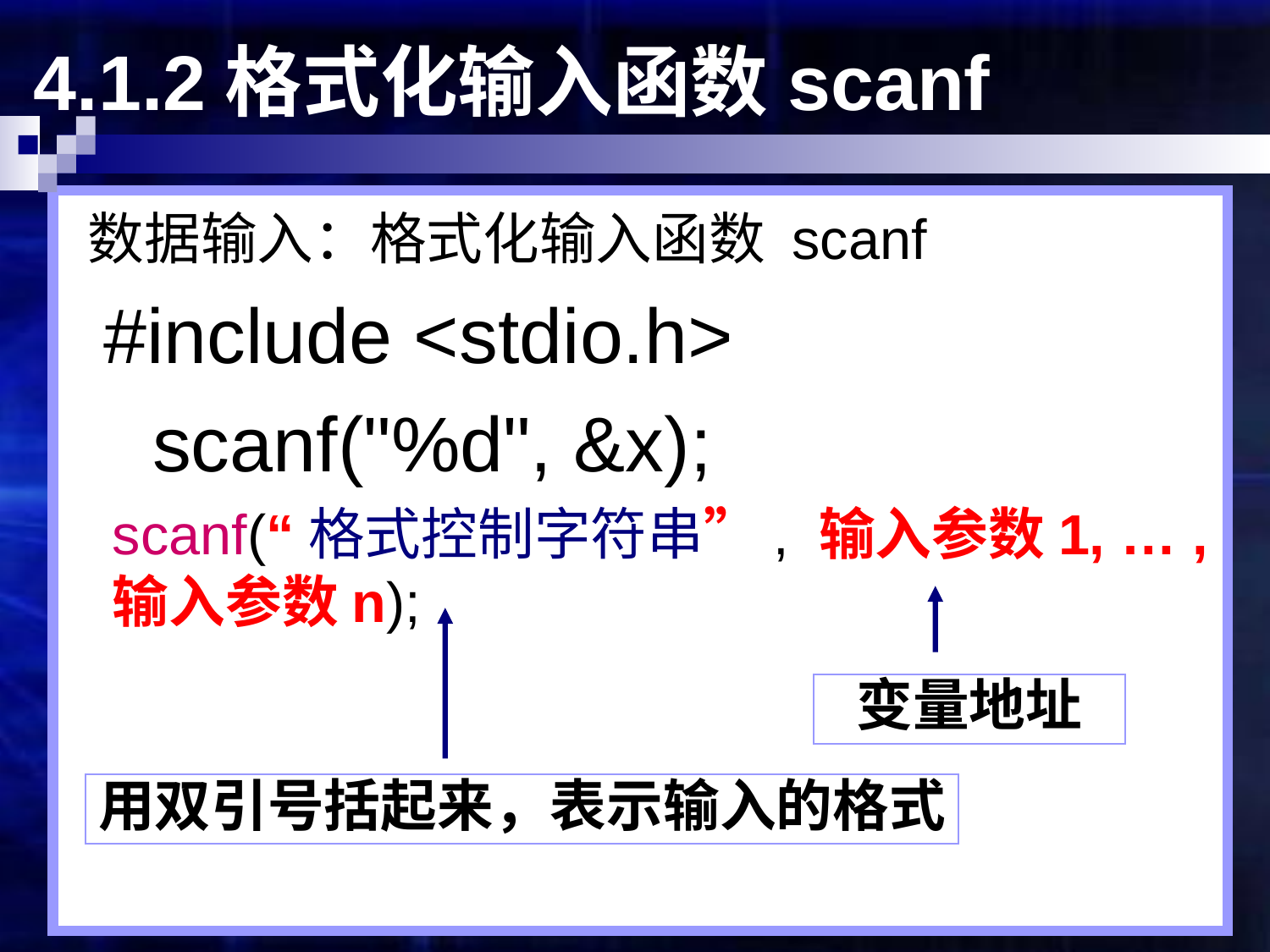

# 4.1.2格式化输入函数scanf
数据输入：格式化输入函数 scanf
 #include <stdio.h>
   scanf("%d", &x);
scanf(“格式控制字符串”, 输入参数1, … , 输入参数n);

变量地址
用双引号括起来，表示输入的格式